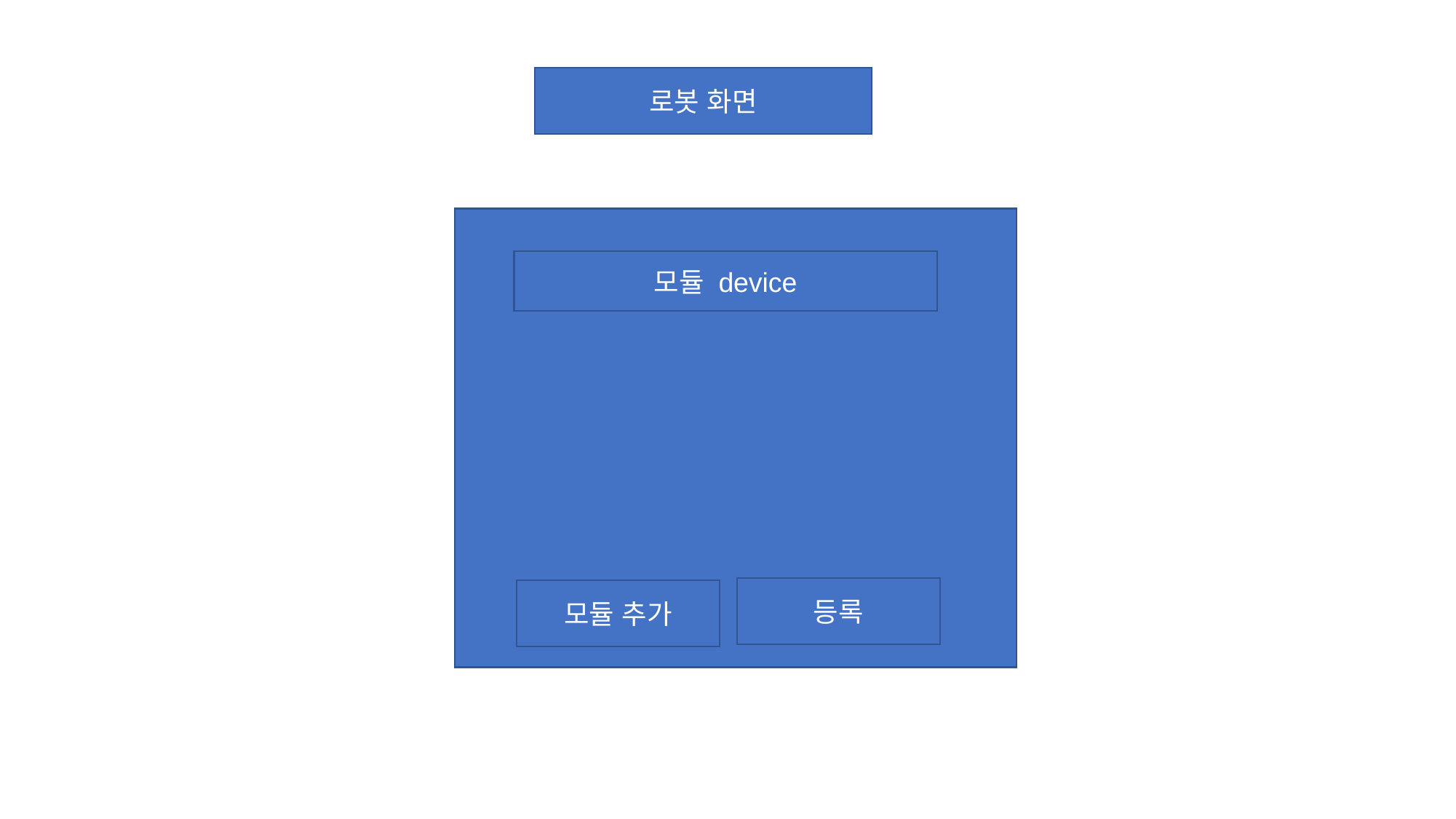

로봇 화면

모듈 device
등록
모듈 추가